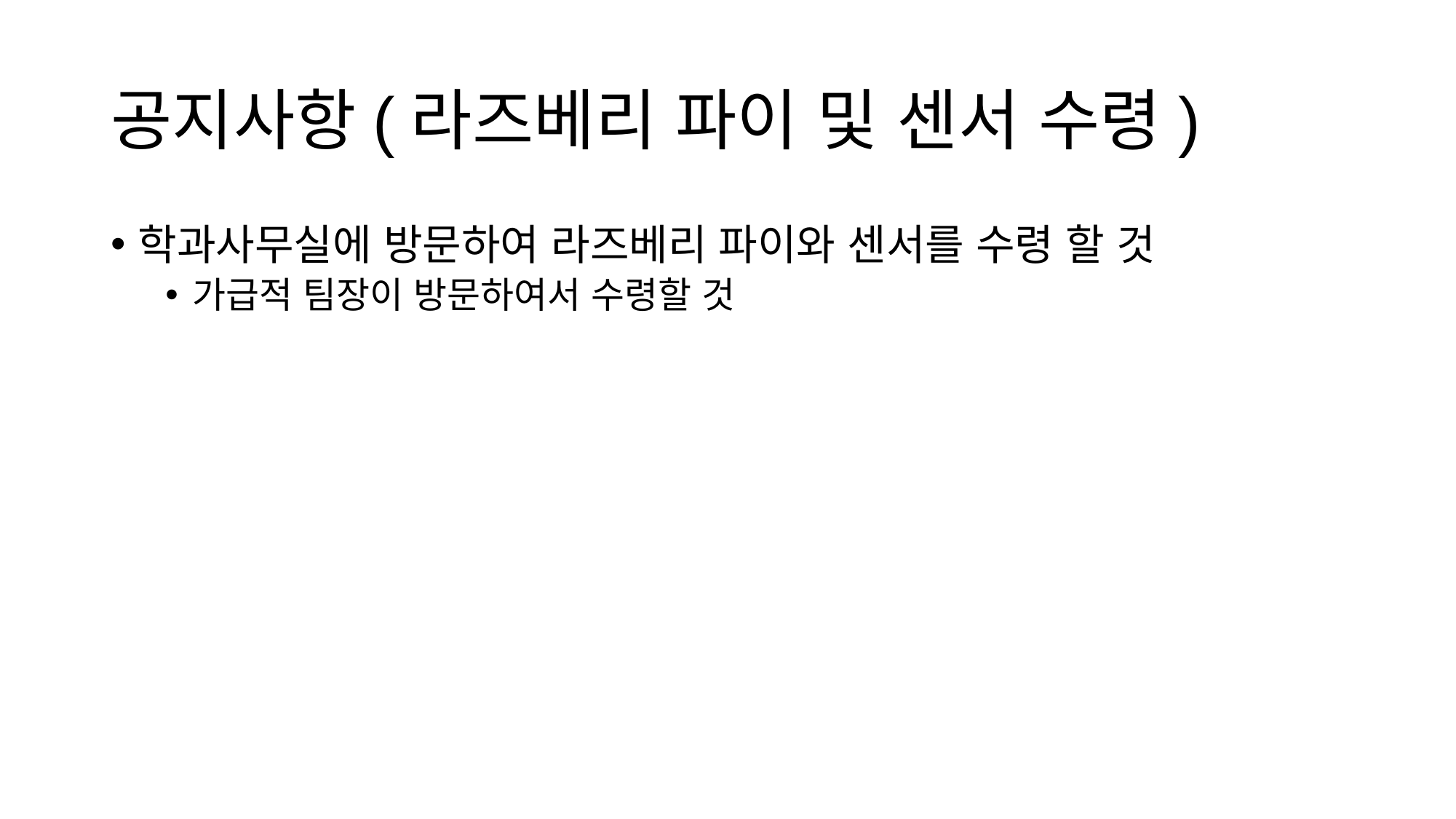

# 공지사항(라즈베리 파이 및 센서 수령)
학과사무실에 방문하여 라즈베리 파이와 센서를 수령 할 것
가급적 팀장이 방문하여서 수령할 것